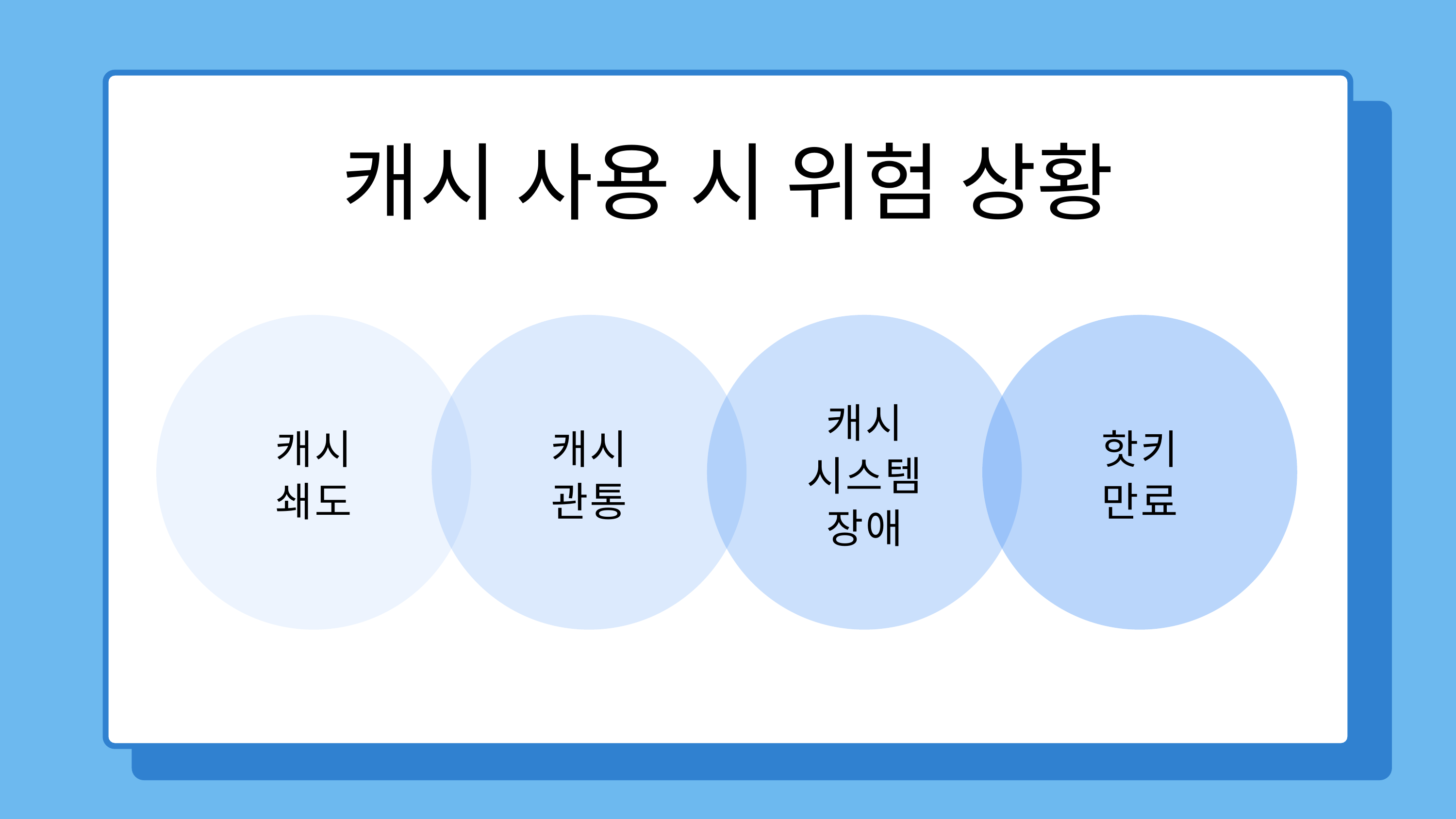

캐시 사용 시 위험 상황

캐시
시스템
장애
캐시
쇄도
캐시
관통
핫키
만료